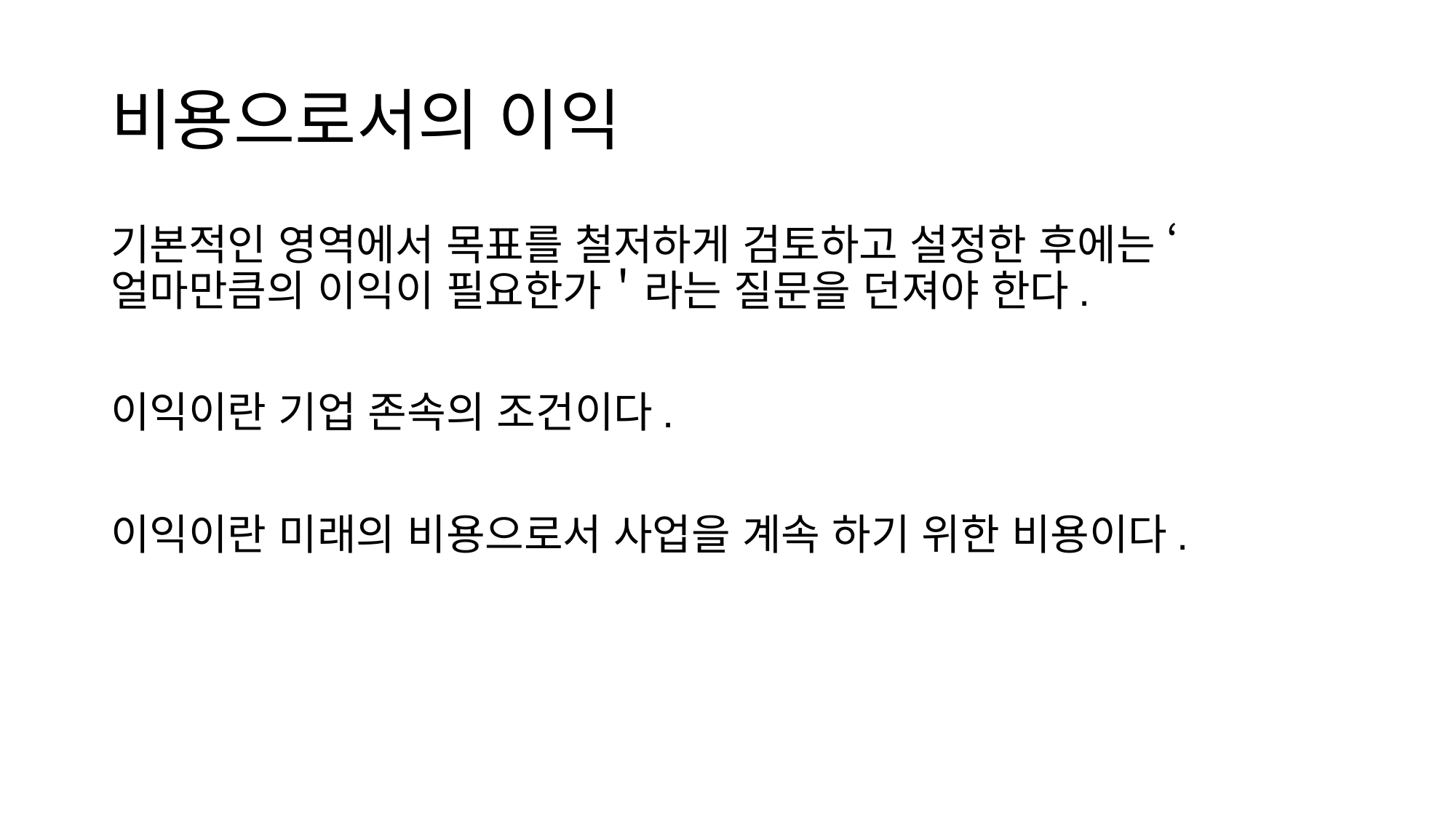

# 비용으로서의 이익
기본적인 영역에서 목표를 철저하게 검토하고 설정한 후에는 ‘얼마만큼의 이익이 필요한가＇라는 질문을 던져야 한다.

이익이란 기업 존속의 조건이다.

이익이란 미래의 비용으로서 사업을 계속 하기 위한 비용이다.